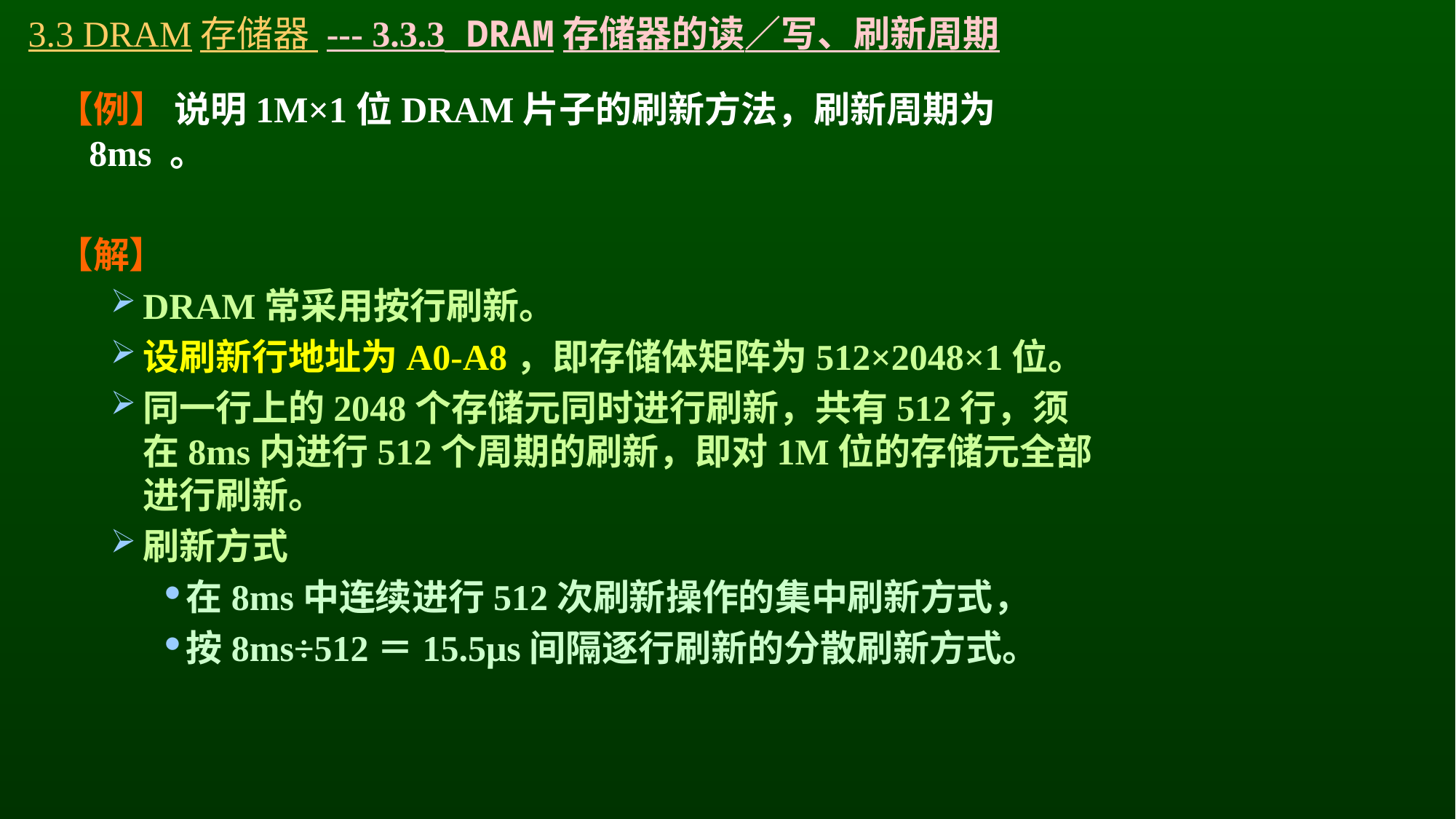

# 3.3 DRAM存储器 --- 3.3.3 DRAM存储器的读／写、刷新周期
【例】 说明1M×1位DRAM片子的刷新方法，刷新周期为8ms 。

【解】
DRAM常采用按行刷新。
设刷新行地址为A0-A8，即存储体矩阵为512×2048×1位。
同一行上的2048个存储元同时进行刷新，共有512行，须在8ms内进行512个周期的刷新，即对1M位的存储元全部进行刷新。
刷新方式
在8ms中连续进行512次刷新操作的集中刷新方式，
按8ms÷512＝15.5μs间隔逐行刷新的分散刷新方式。